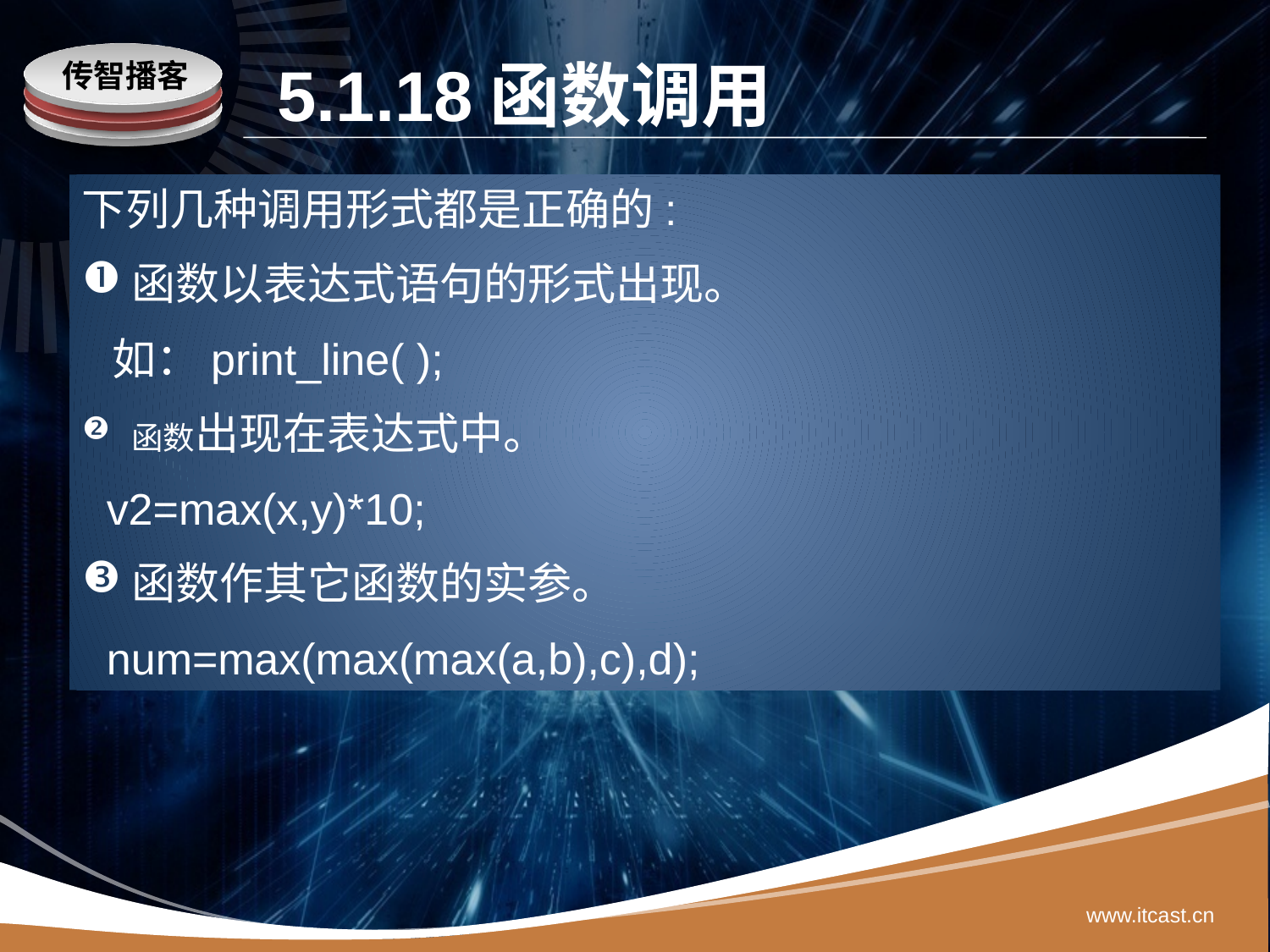

# 5.1.18函数调用
下列几种调用形式都是正确的:
函数以表达式语句的形式出现。
  如：print_line( );
函数出现在表达式中。
  v2=max(x,y)*10;
函数作其它函数的实参。
  num=max(max(max(a,b),c),d);
www.itcast.cn